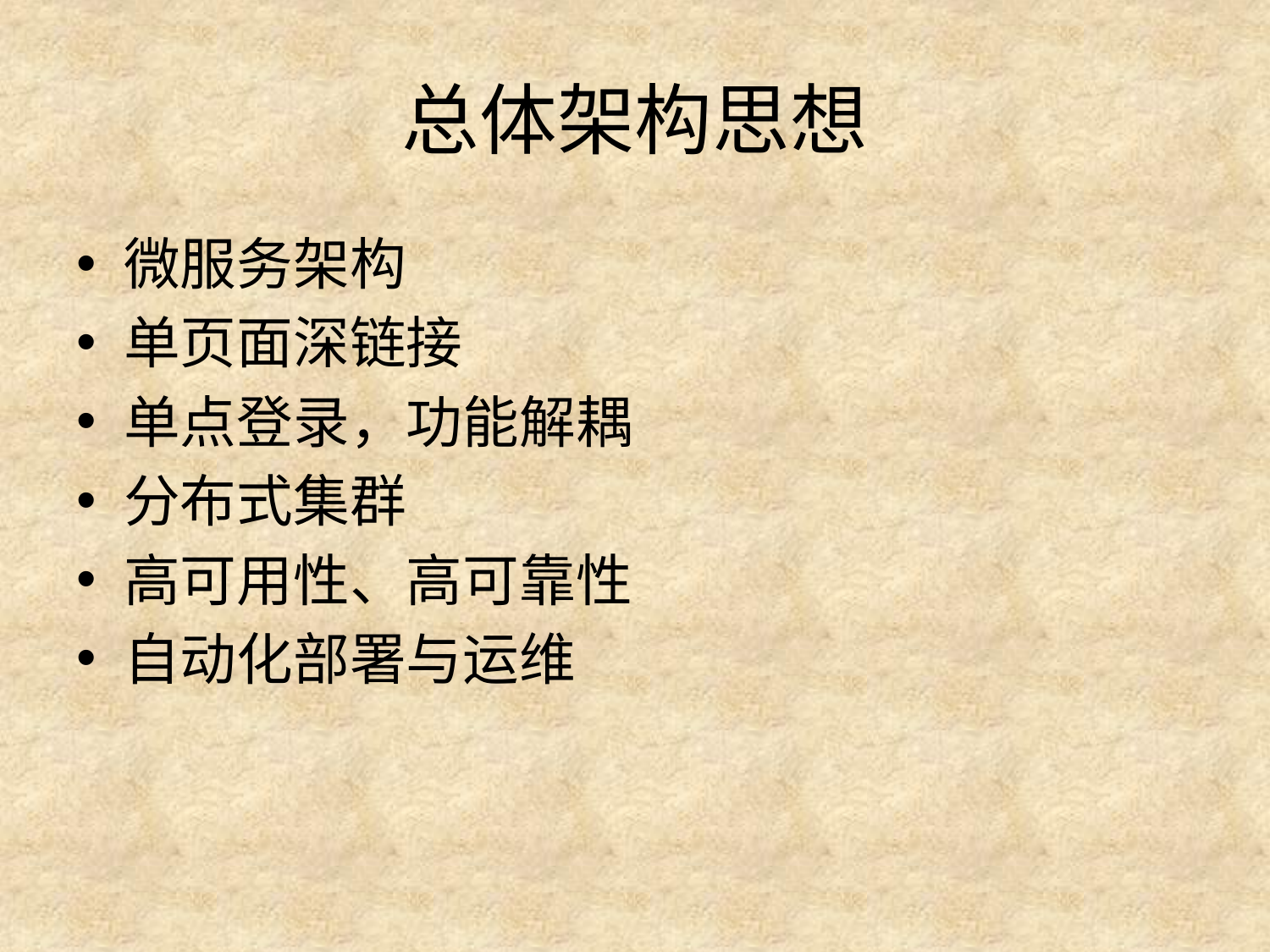

# 总体架构思想
微服务架构
单页面深链接
单点登录，功能解耦
分布式集群
高可用性、高可靠性
自动化部署与运维